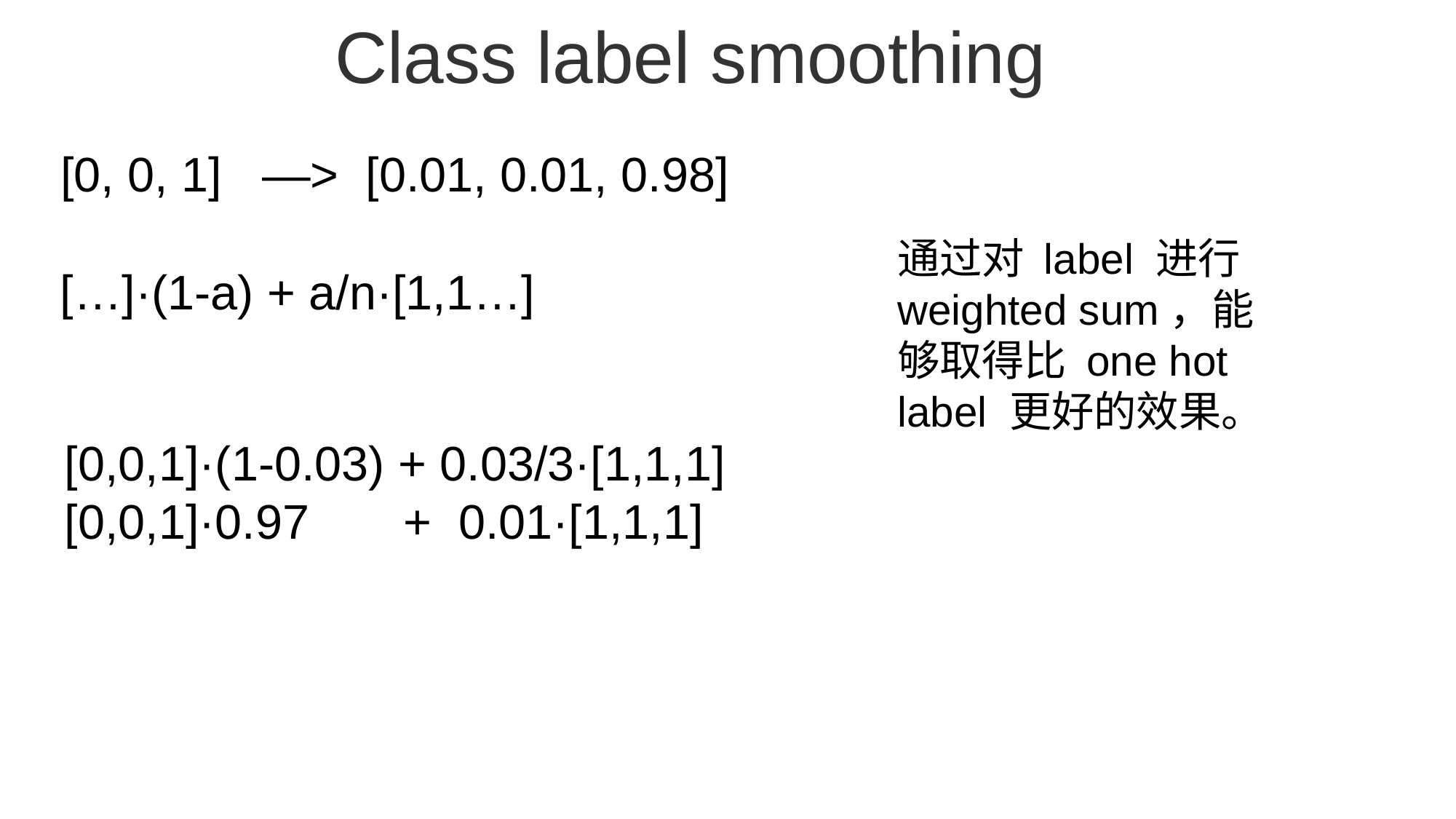

Class label smoothing
[0, 0, 1]   —>  [0.01, 0.01, 0.98]
通过对 label 进行 weighted sum，能够取得比 one hot label 更好的效果。
[…]·(1-a) + a/n·[1,1…]
[0,0,1]·(1-0.03) + 0.03/3·[1,1,1]
[0,0,1]·0.97       +  0.01·[1,1,1]